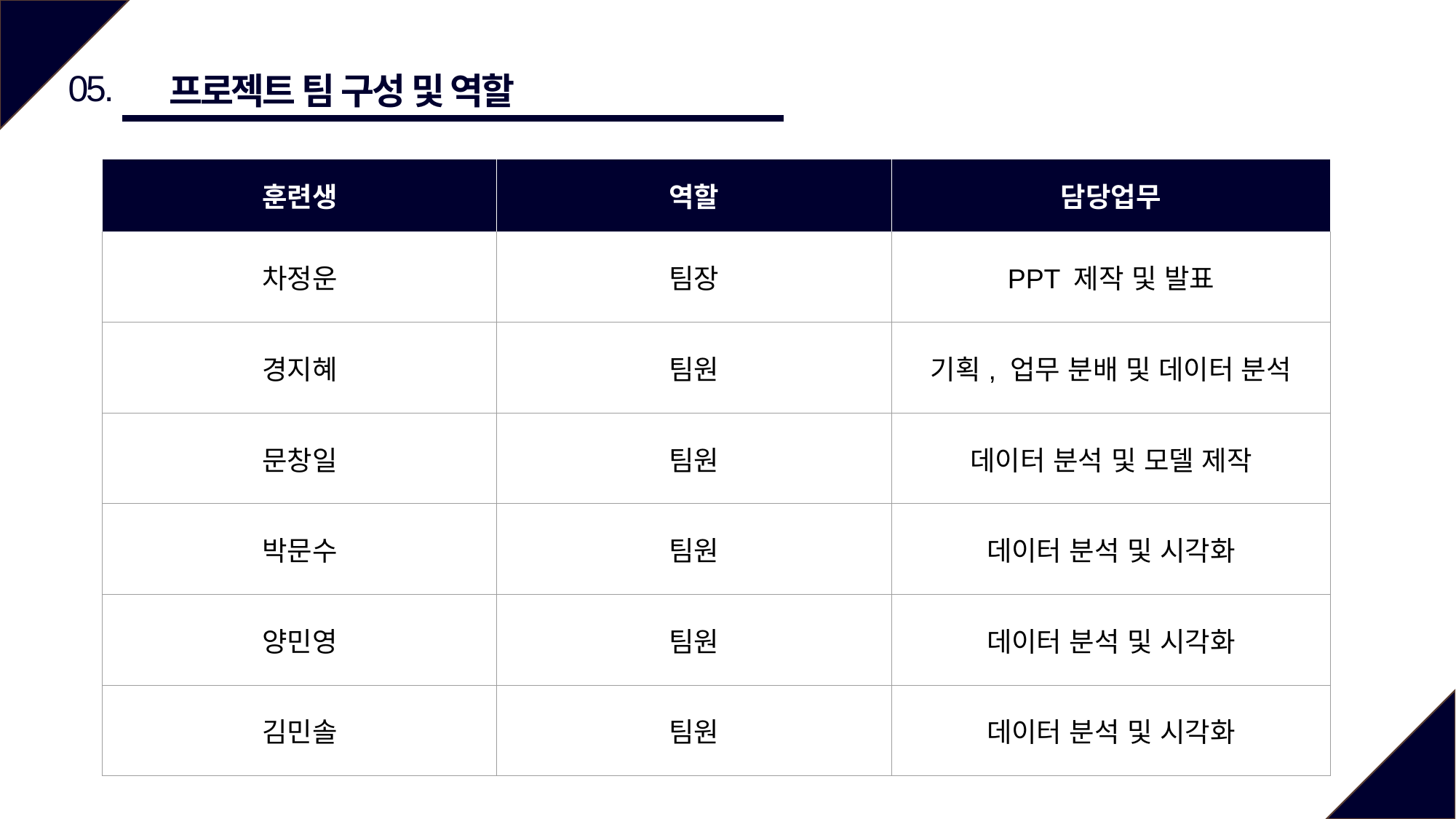

05.
 프로젝트 팀 구성 및 역할
| 훈련생 | 역할 | 담당업무 |
| --- | --- | --- |
| 차정운 | 팀장 | PPT 제작 및 발표 |
| 경지혜 | 팀원 | 기획, 업무 분배 및 데이터 분석 |
| 문창일 | 팀원 | 데이터 분석 및 모델 제작 |
| 박문수 | 팀원 | 데이터 분석 및 시각화 |
| 양민영 | 팀원 | 데이터 분석 및 시각화 |
| 김민솔 | 팀원 | 데이터 분석 및 시각화 |